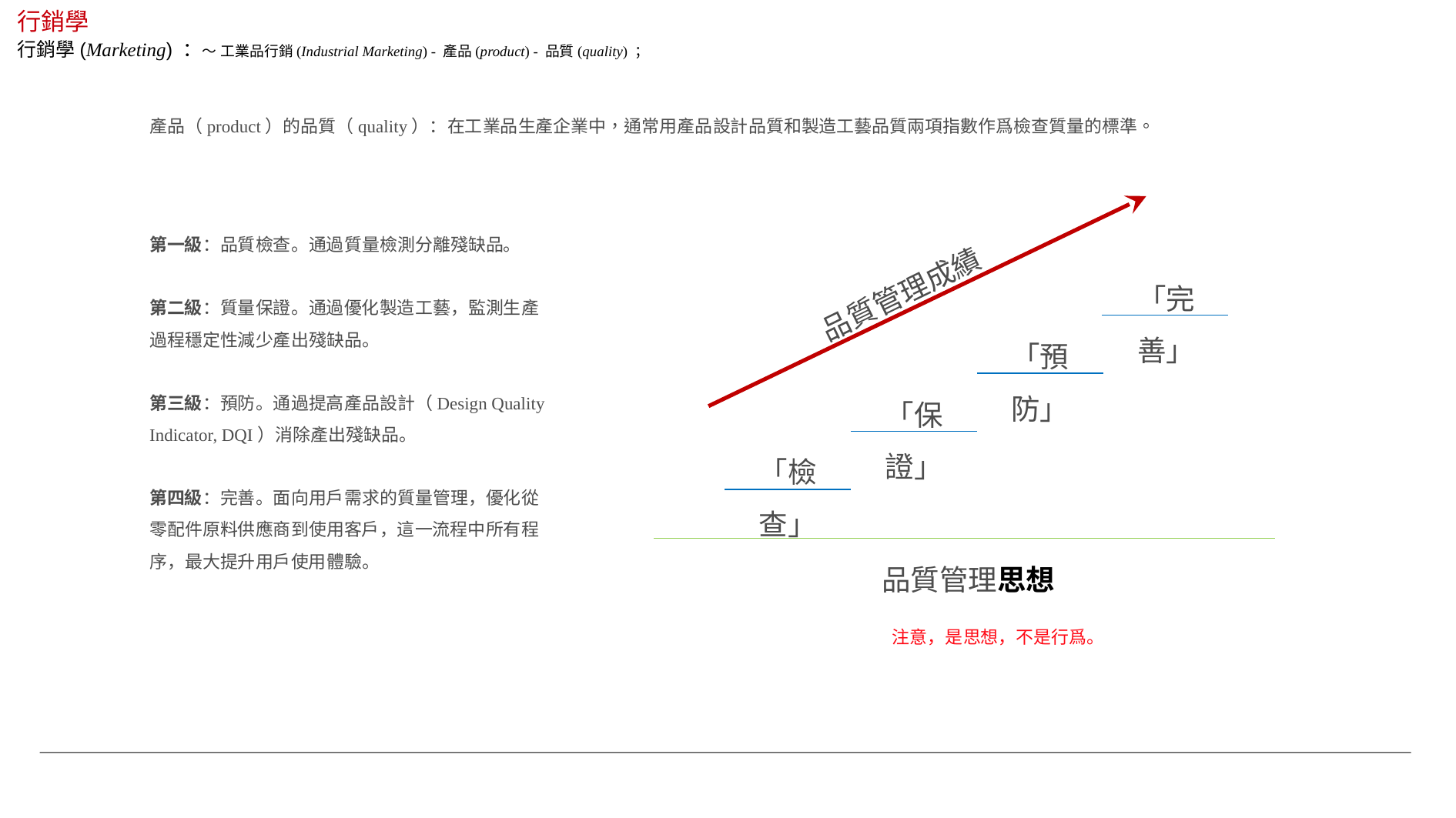

行銷學
行銷學(Marketing) ：～ 工業品行銷(Industrial Marketing) - 產品(product) - 品質(quality) ；
產品（product）的品質（quality）：在工業品生產企業中，通常用產品設計品質和製造工藝品質兩項指數作爲檢查質量的標準。
第一級：品質檢查。通過質量檢測分離殘缺品。

第二級：質量保證。通過優化製造工藝，監測生產過程穩定性減少產出殘缺品。

第三級：預防。通過提高產品設計（Design Quality Indicator, DQI）消除產出殘缺品。

第四級：完善。面向用戶需求的質量管理，優化從零配件原料供應商到使用客戶，這一流程中所有程序，最大提升用戶使用體驗。
品質管理成績
「完善」
「預防」
「保證」
「檢查」
品質管理思想
注意，是思想，不是行爲。